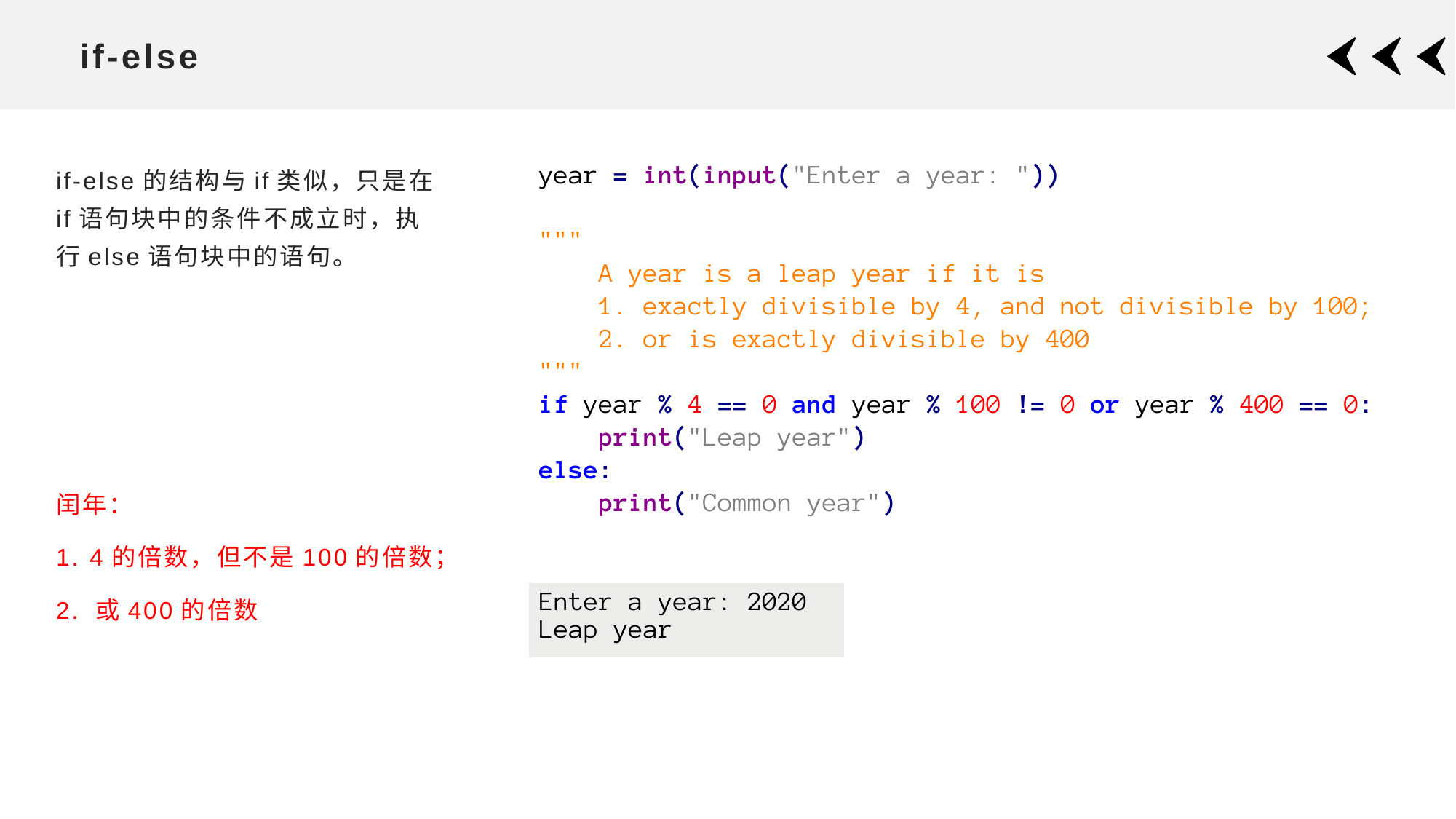

# if-else
if-else的结构与if类似，只是在if语句块中的条件不成立时，执行else语句块中的语句。
year = int(input("Enter a year: "))

"""
    A year is a leap year if it is
    1. exactly divisible by 4, and not divisible by 100;
    2. or is exactly divisible by 400
"""
if year % 4 == 0 and year % 100 != 0 or year % 400 == 0:
    print("Leap year")
else:
    print("Common year")
闰年：
1. 4的倍数，但不是100的倍数；
2. 或400的倍数
| Enter a year: 2020 Leap year |
| --- |